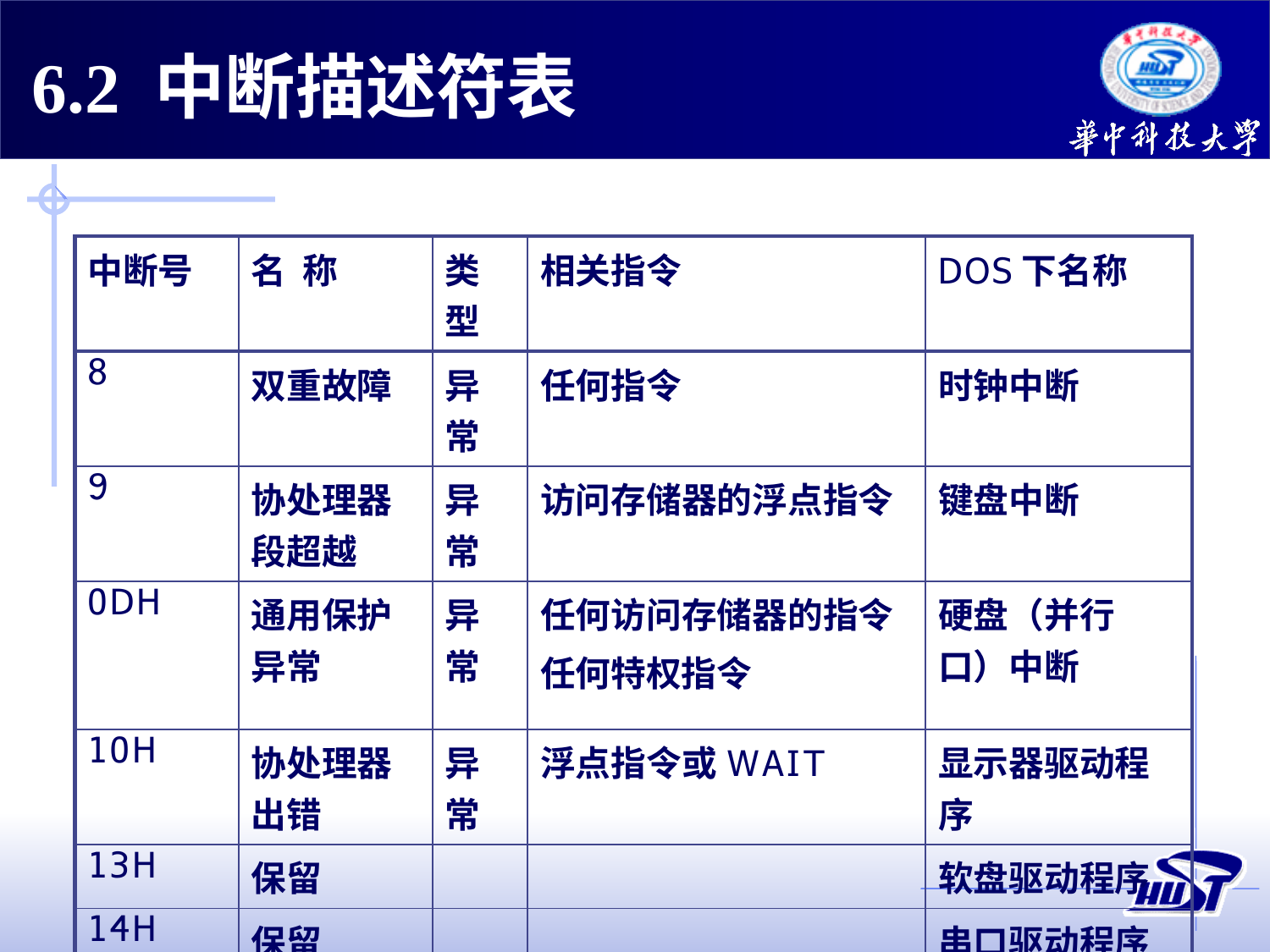

6.2 中断描述符表
| 中断号 | 名 称 | 类型 | 相关指令 | DOS下名称 |
| --- | --- | --- | --- | --- |
| 8 | 双重故障 | 异常 | 任何指令 | 时钟中断 |
| 9 | 协处理器段超越 | 异常 | 访问存储器的浮点指令 | 键盘中断 |
| 0DH | 通用保护异常 | 异常 | 任何访问存储器的指令 任何特权指令 | 硬盘（并行口）中断 |
| 10H | 协处理器出错 | 异常 | 浮点指令或WAIT | 显示器驱动程序 |
| 13H | 保留 |  |  | 软盘驱动程序 |
| 14H | 保留 |  |  | 串口驱动程序 |